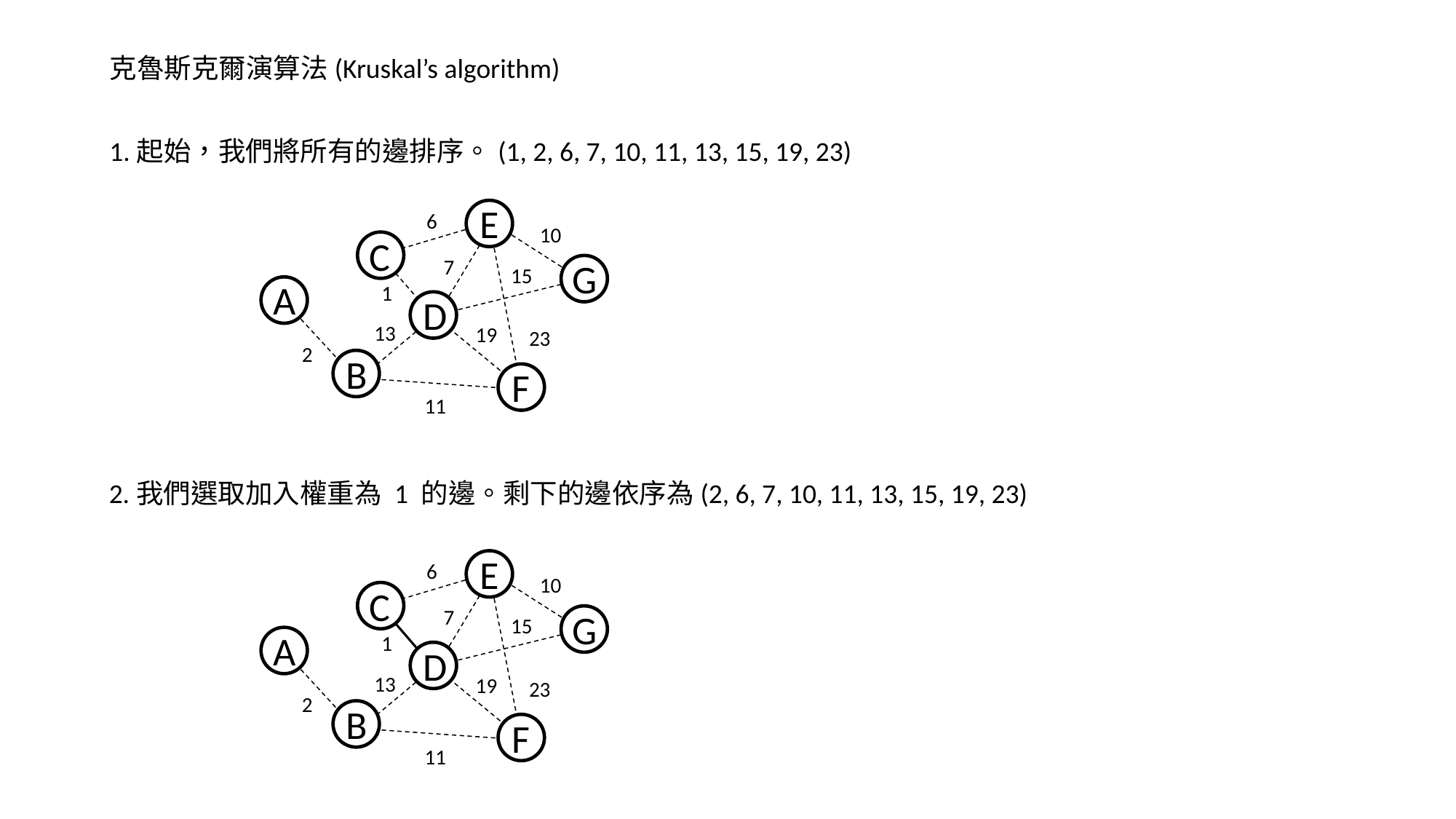

克魯斯克爾演算法(Kruskal’s algorithm)
1.起始，我們將所有的邊排序。(1, 2, 6, 7, 10, 11, 13, 15, 19, 23)
E

6
10
C

7
G

15
A
1

D

13
19
23
2
B

F

11
2.我們選取加入權重為 1 的邊。剩下的邊依序為(2, 6, 7, 10, 11, 13, 15, 19, 23)
E

6
10
C

7
G

15
A
1

D

13
19
23
2
B

F

11